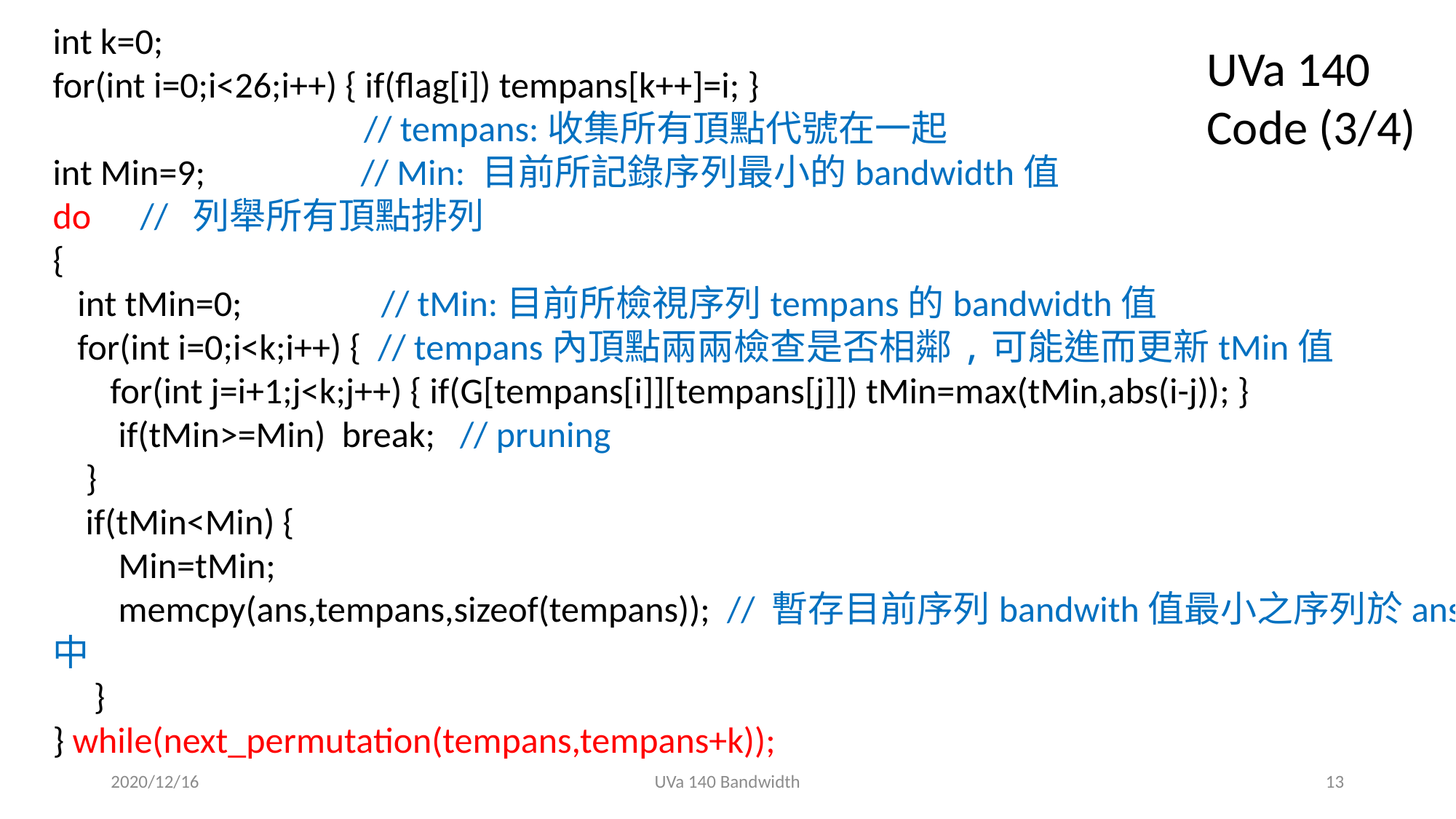

int k=0;
for(int i=0;i<26;i++) { if(flag[i]) tempans[k++]=i; }
                                      // tempans:收集所有頂點代號在一起
int Min=9;                   // Min: 目前所記錄序列最小的bandwidth值
do      //  列舉所有頂點排列
{
   int tMin=0;                 // tMin:目前所檢視序列tempans的bandwidth值
   for(int i=0;i<k;i++) {  // tempans內頂點兩兩檢查是否相鄰,可能進而更新tMin值
       for(int j=i+1;j<k;j++) { if(G[tempans[i]][tempans[j]]) tMin=max(tMin,abs(i-j)); }
        if(tMin>=Min)  break;   // pruning
    }
    if(tMin<Min) {
        Min=tMin;
        memcpy(ans,tempans,sizeof(tempans));  // 暫存目前序列bandwith值最小之序列於ans中
     }
} while(next_permutation(tempans,tempans+k));
UVa 140 Code (3/4)
2020/12/16
UVa 140 Bandwidth
13